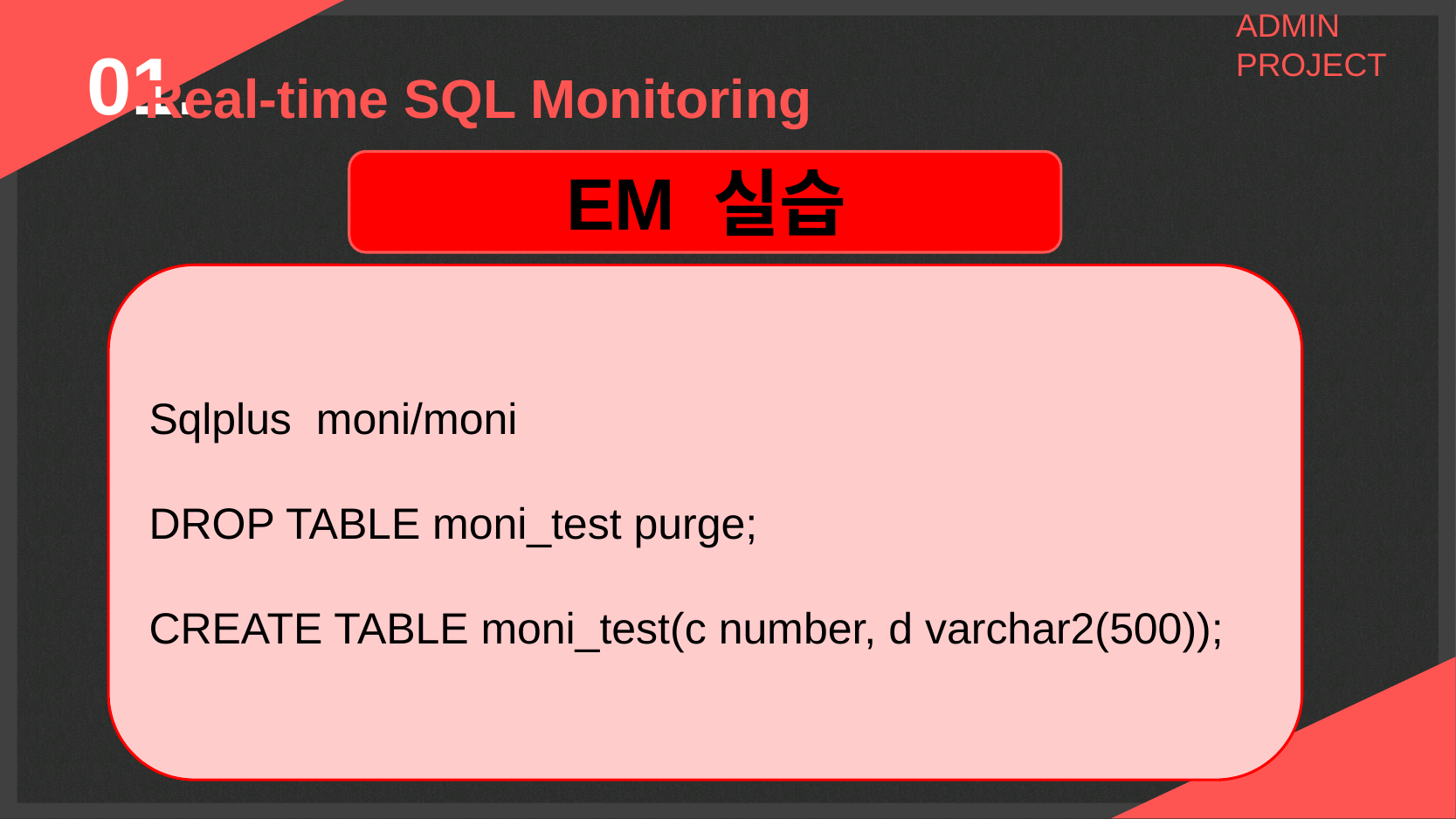

ADMIN PROJECT
01.
Real-time SQL Monitoring
EM 실습
Sqlplus  moni/moni

DROP TABLE moni_test purge;

CREATE TABLE moni_test(c number, d varchar2(500));